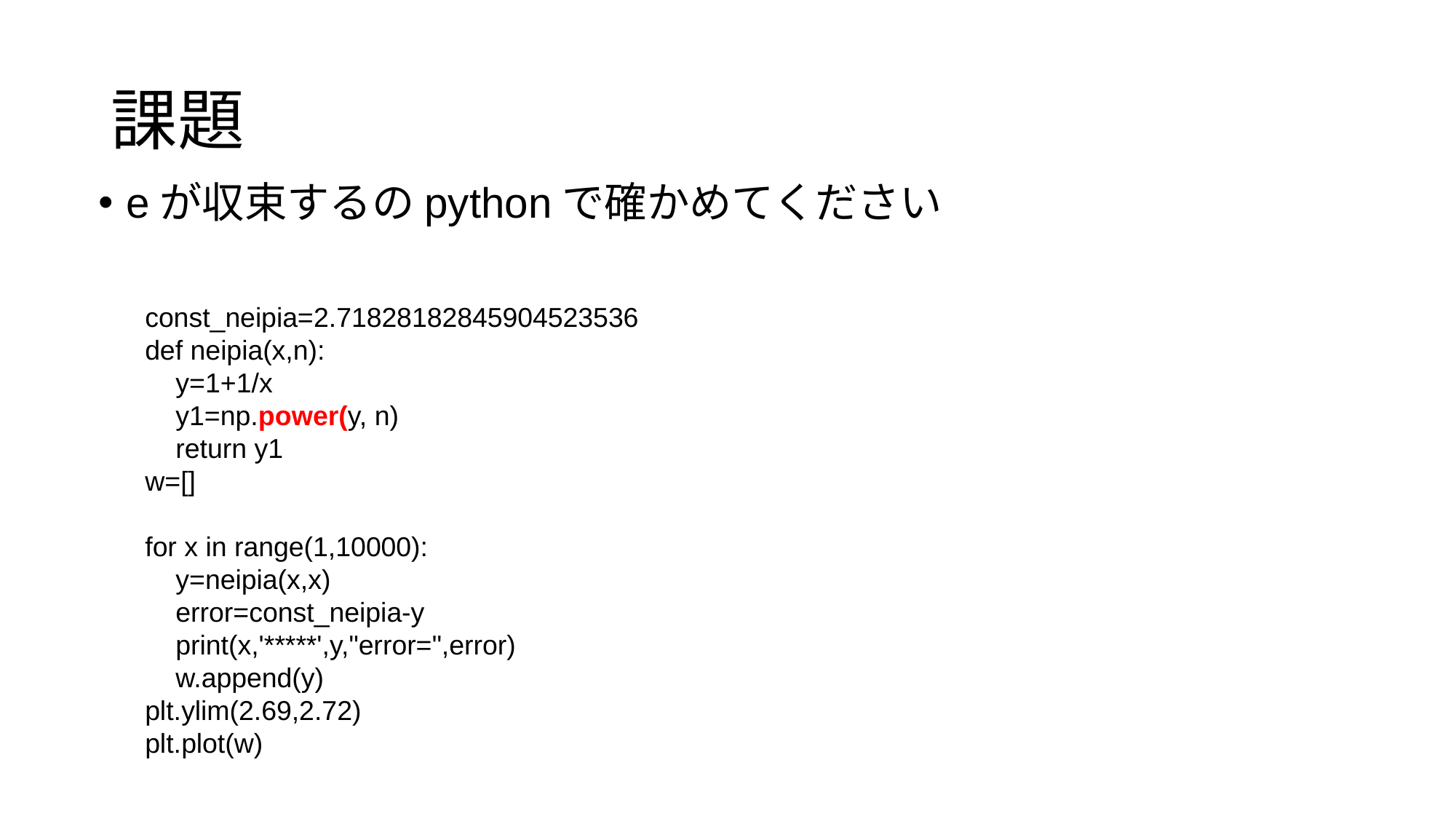

# 課題
eが収束するのpythonで確かめてください
const_neipia=2.71828182845904523536
def neipia(x,n):
    y=1+1/x
    y1=np.power(y, n)
    return y1
w=[]

for x in range(1,10000):
    y=neipia(x,x)
    error=const_neipia-y
    print(x,'*****',y,"error=",error)
    w.append(y)
plt.ylim(2.69,2.72)
plt.plot(w)